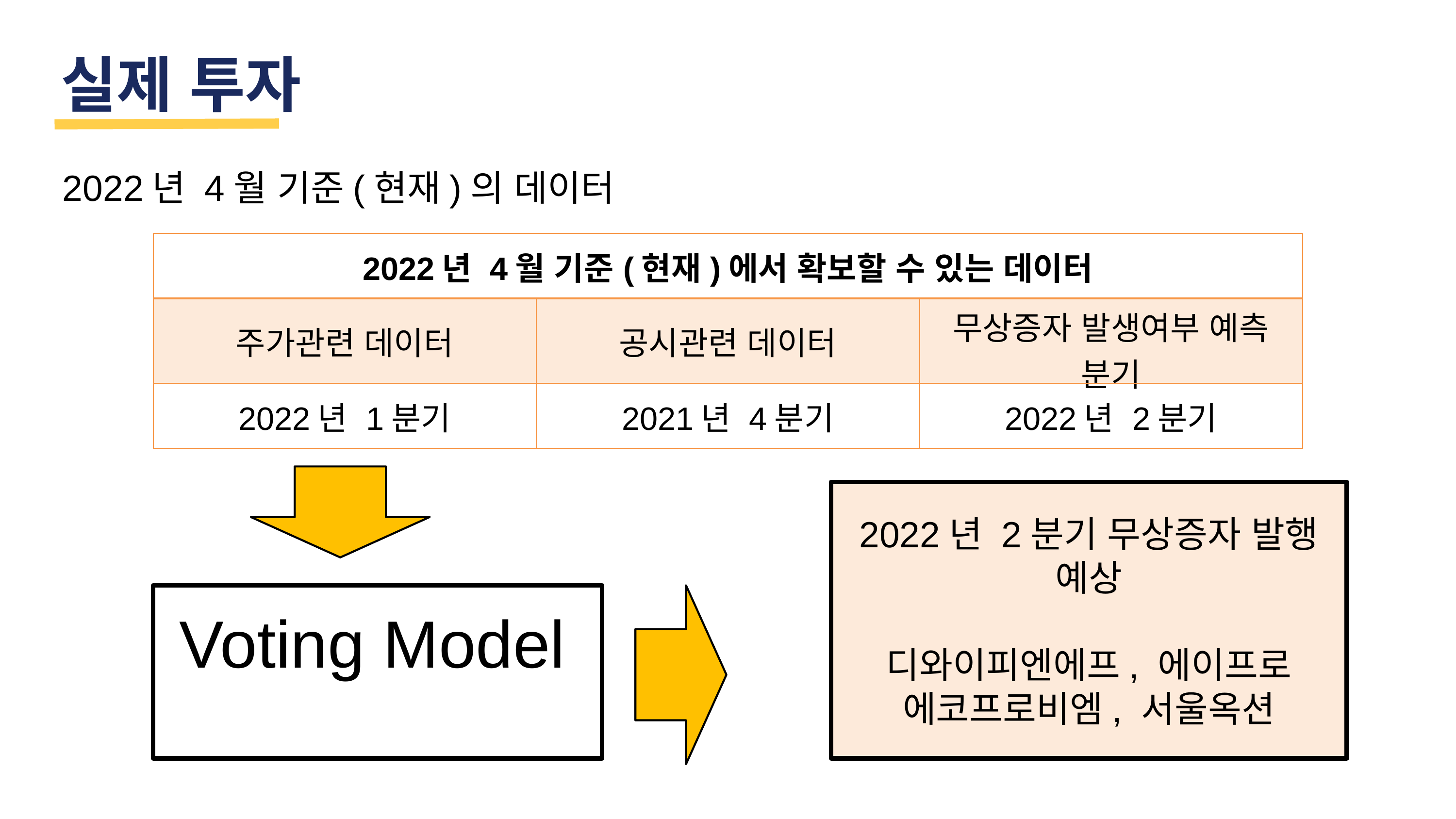

실제 투자
2022년 4월 기준(현재)의 데이터
| 2022년 4월 기준(현재)에서 확보할 수 있는 데이터 |  |  |
| --- | --- | --- |
| 주가관련 데이터 | 공시관련 데이터 | 무상증자 발생여부 예측 분기 |
| 2022년 1분기 | 2021년 4분기 | 2022년 2분기 |

2022년 2분기 무상증자 발행 예상

디와이피엔에프, 에이프로
에코프로비엠, 서울옥션

Voting Model